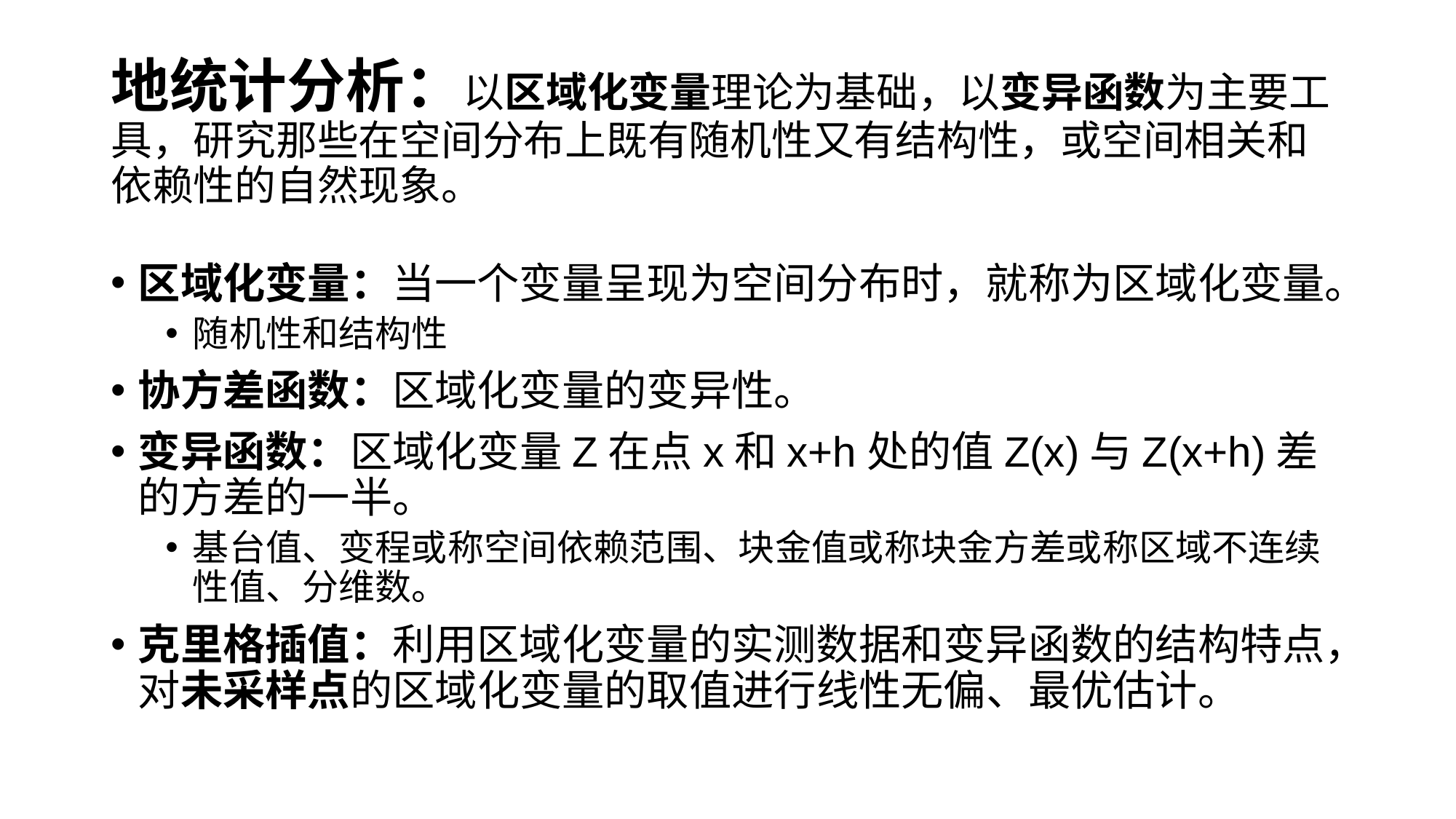

# 地统计分析：以区域化变量理论为基础，以变异函数为主要工具，研究那些在空间分布上既有随机性又有结构性，或空间相关和依赖性的自然现象。
区域化变量：当一个变量呈现为空间分布时，就称为区域化变量。
随机性和结构性
协方差函数：区域化变量的变异性。
变异函数：区域化变量Z在点x和x+h处的值Z(x)与Z(x+h)差的方差的一半。
基台值、变程或称空间依赖范围、块金值或称块金方差或称区域不连续性值、分维数。
克里格插值：利用区域化变量的实测数据和变异函数的结构特点，对未采样点的区域化变量的取值进行线性无偏、最优估计。